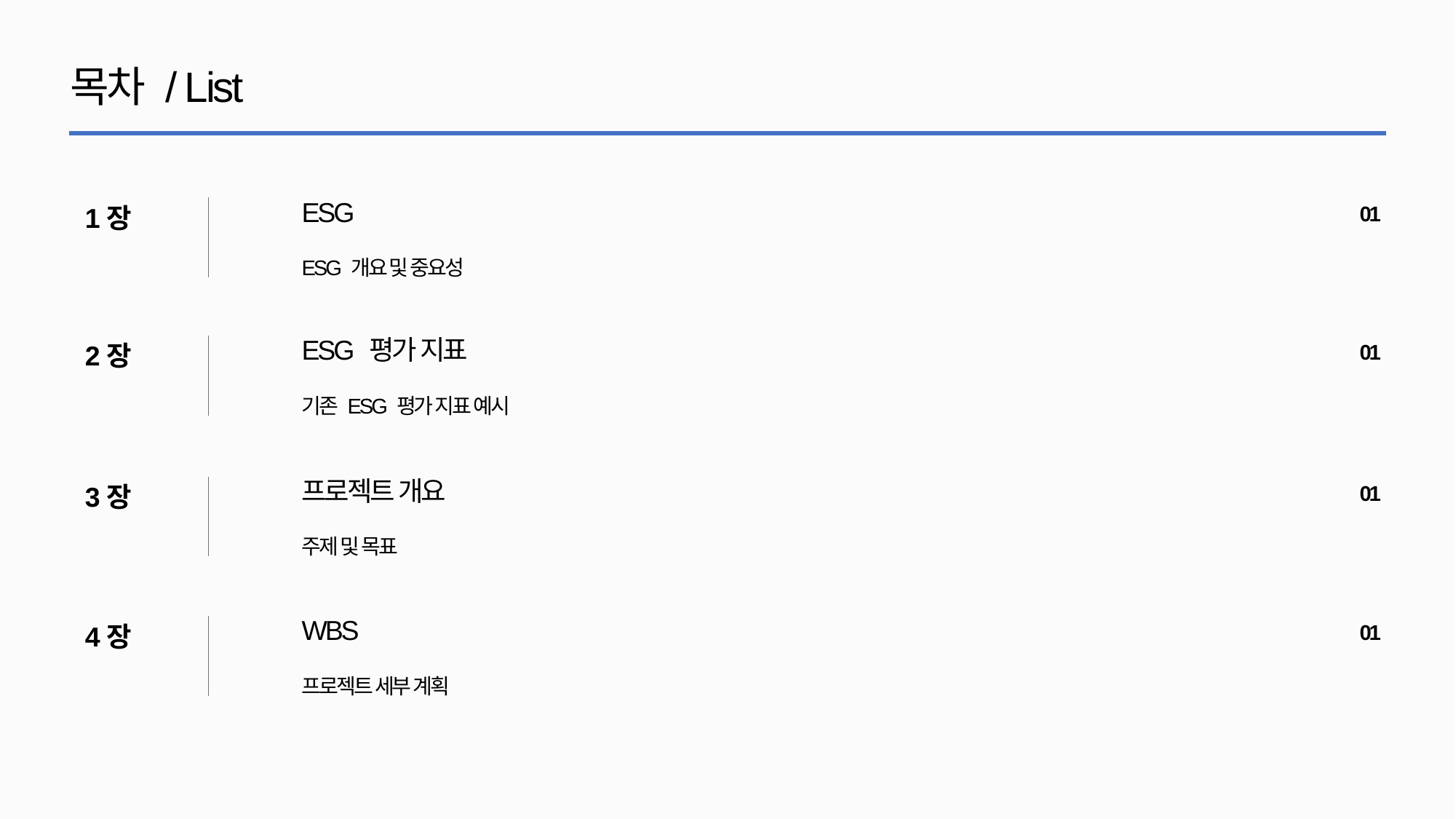

목차 / List
ESG
ESG 개요 및 중요성
1장
01
ESG 평가 지표
기존 ESG 평가 지표 예시
2장
01
프로젝트 개요
주제 및 목표
3장
01
WBS
프로젝트 세부 계획
4장
01